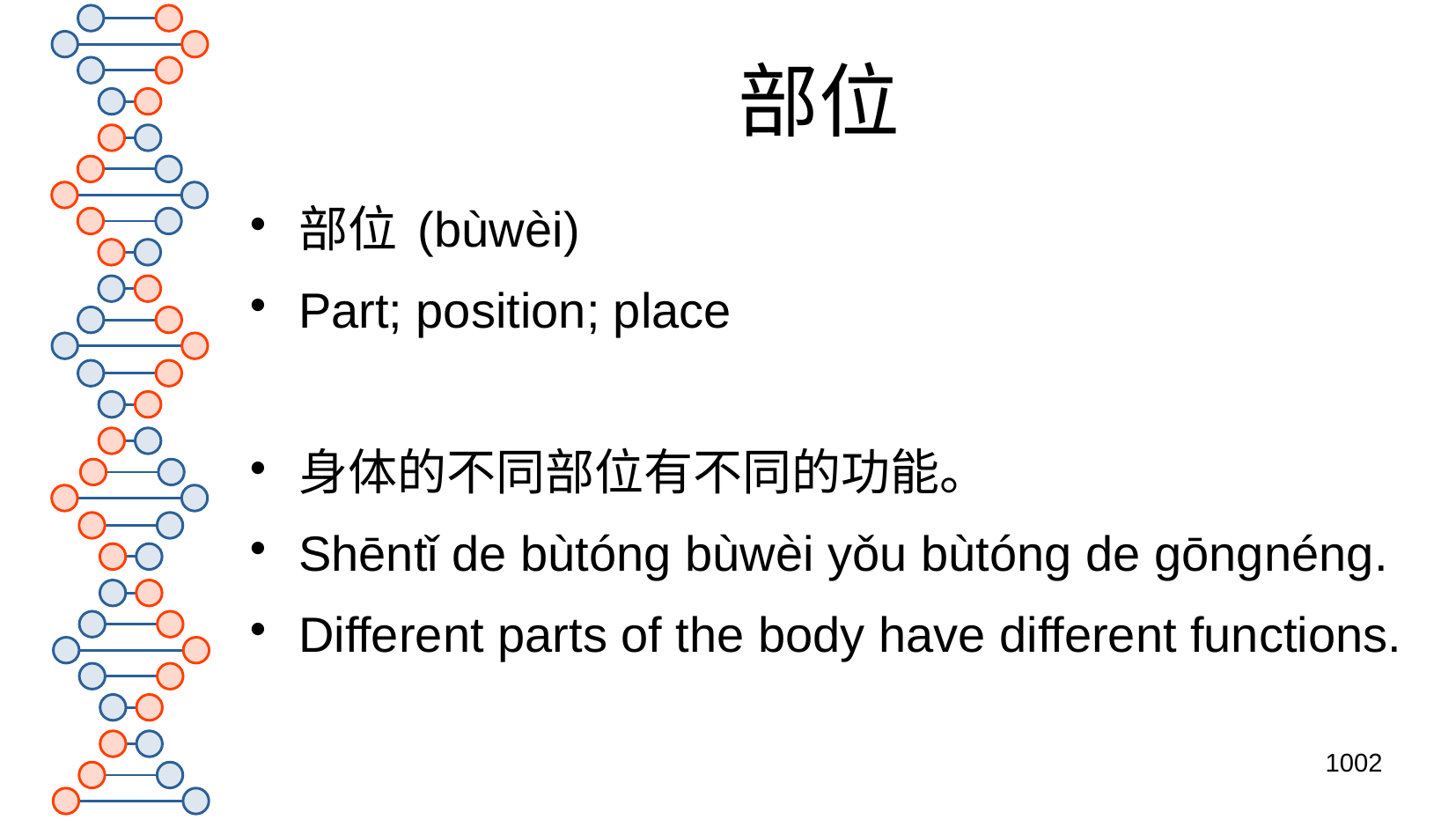

# 部位
部位 (bùwèi)
Part; position; place

身体的不同部位有不同的功能。
Shēntǐ de bùtóng bùwèi yǒu bùtóng de gōngnéng.
Different parts of the body have different functions.

1002